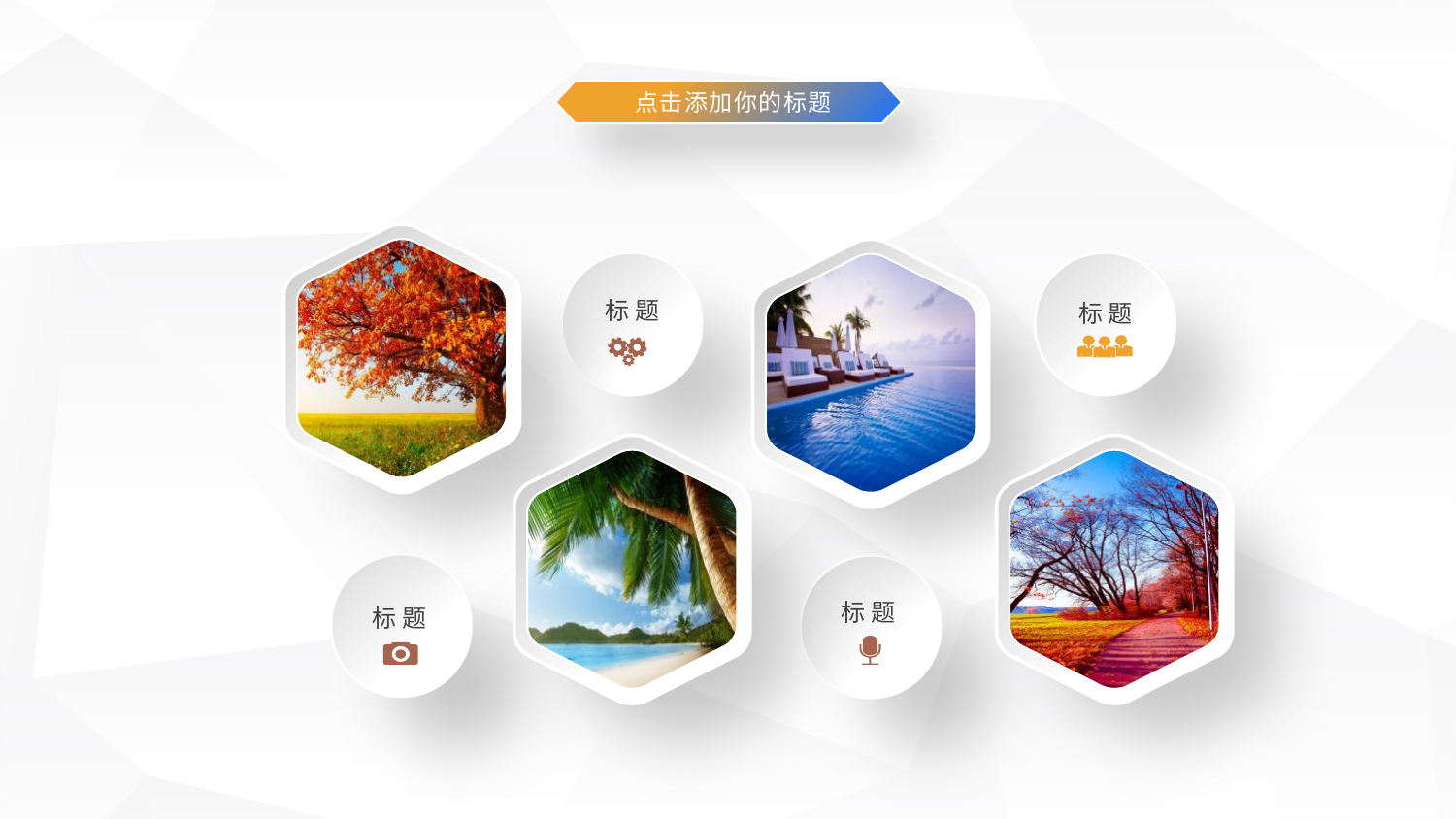

点击添加你的标题

标 题
标 题

标 题
标 题